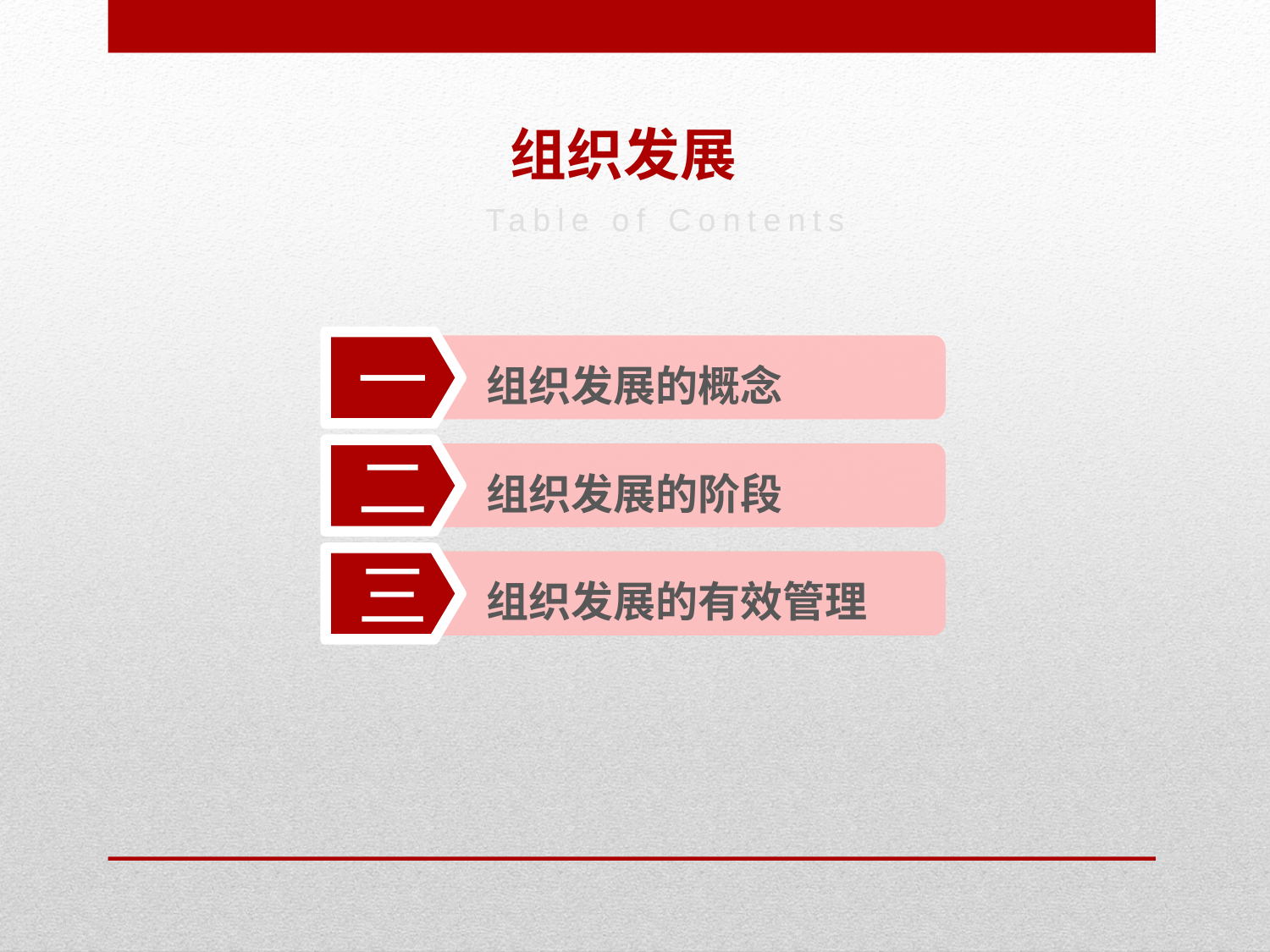

组织发展
Table of Contents
一
组织发展的概念
二
组织发展的阶段
三
组织发展的有效管理